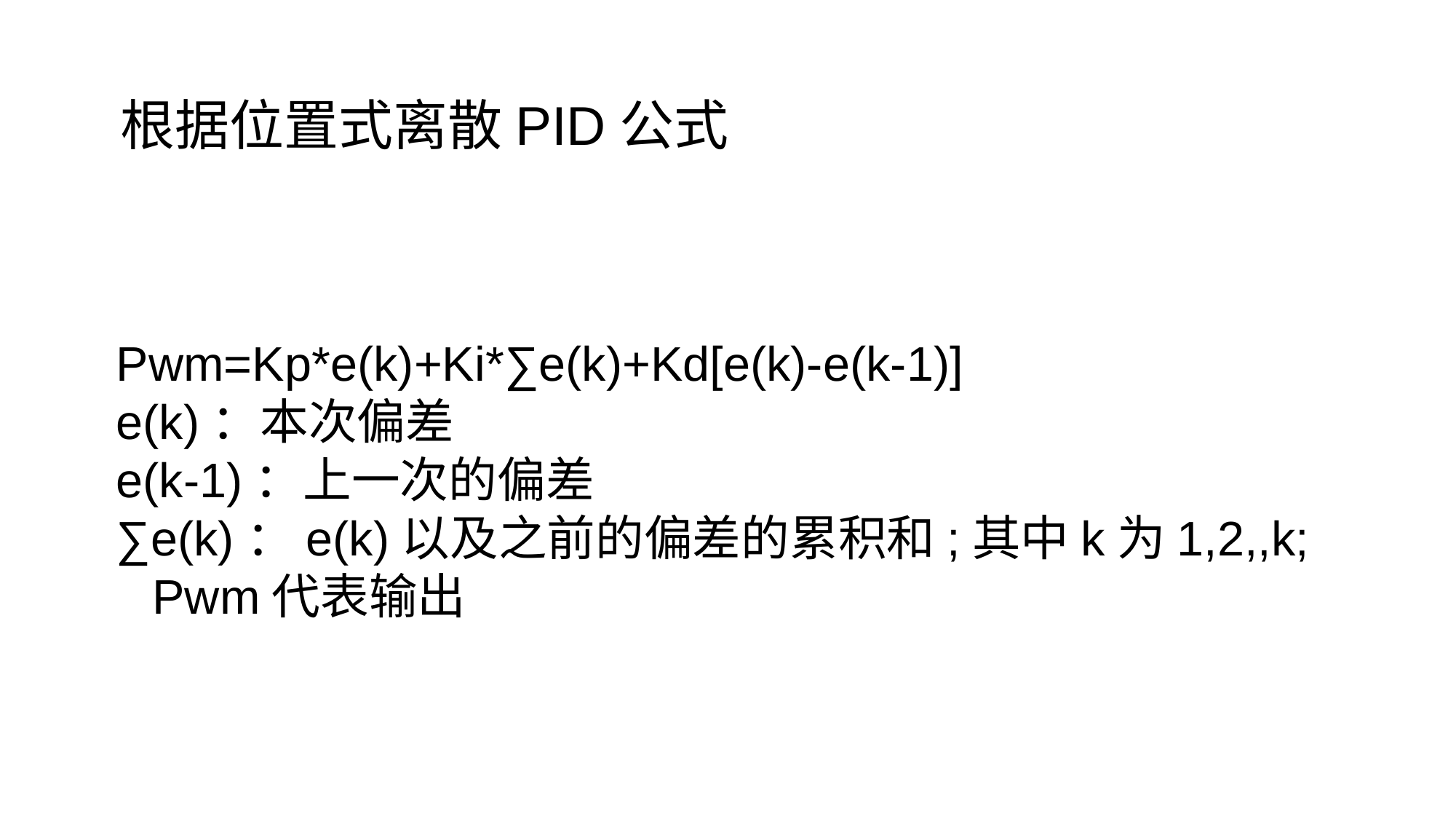

根据位置式离散PID公式
Pwm=Kp*e(k)+Ki*∑e(k)+Kd[e(k)-e(k-1)]e(k)：本次偏差e(k-1)：上一次的偏差  ∑e(k)：e(k)以及之前的偏差的累积和;其中k为1,2,,k;Pwm代表输出